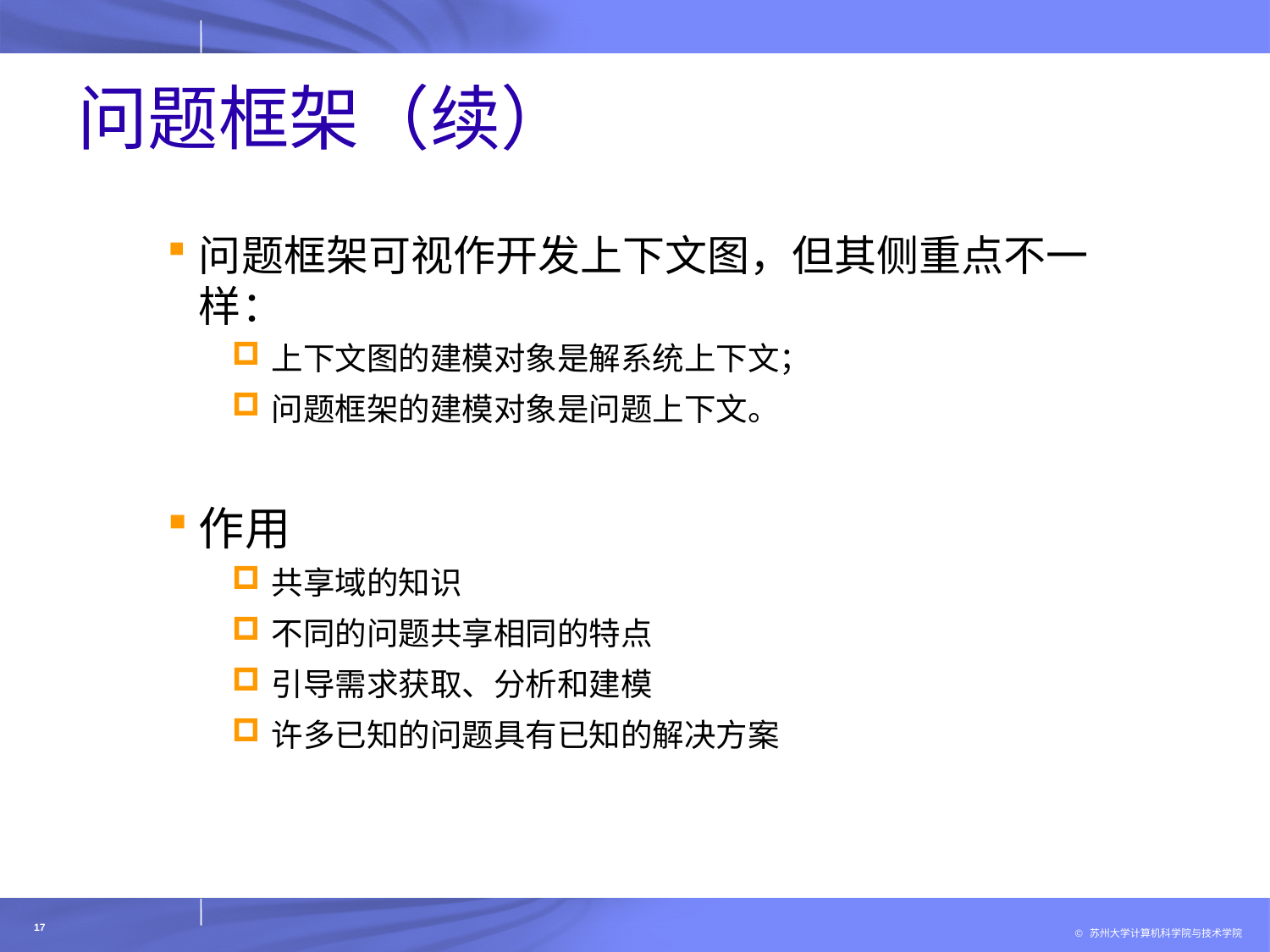

# 问题框架（续）
问题框架可视作开发上下文图，但其侧重点不一样：
上下文图的建模对象是解系统上下文；
问题框架的建模对象是问题上下文。

作用
共享域的知识
不同的问题共享相同的特点
引导需求获取、分析和建模
许多已知的问题具有已知的解决方案

17